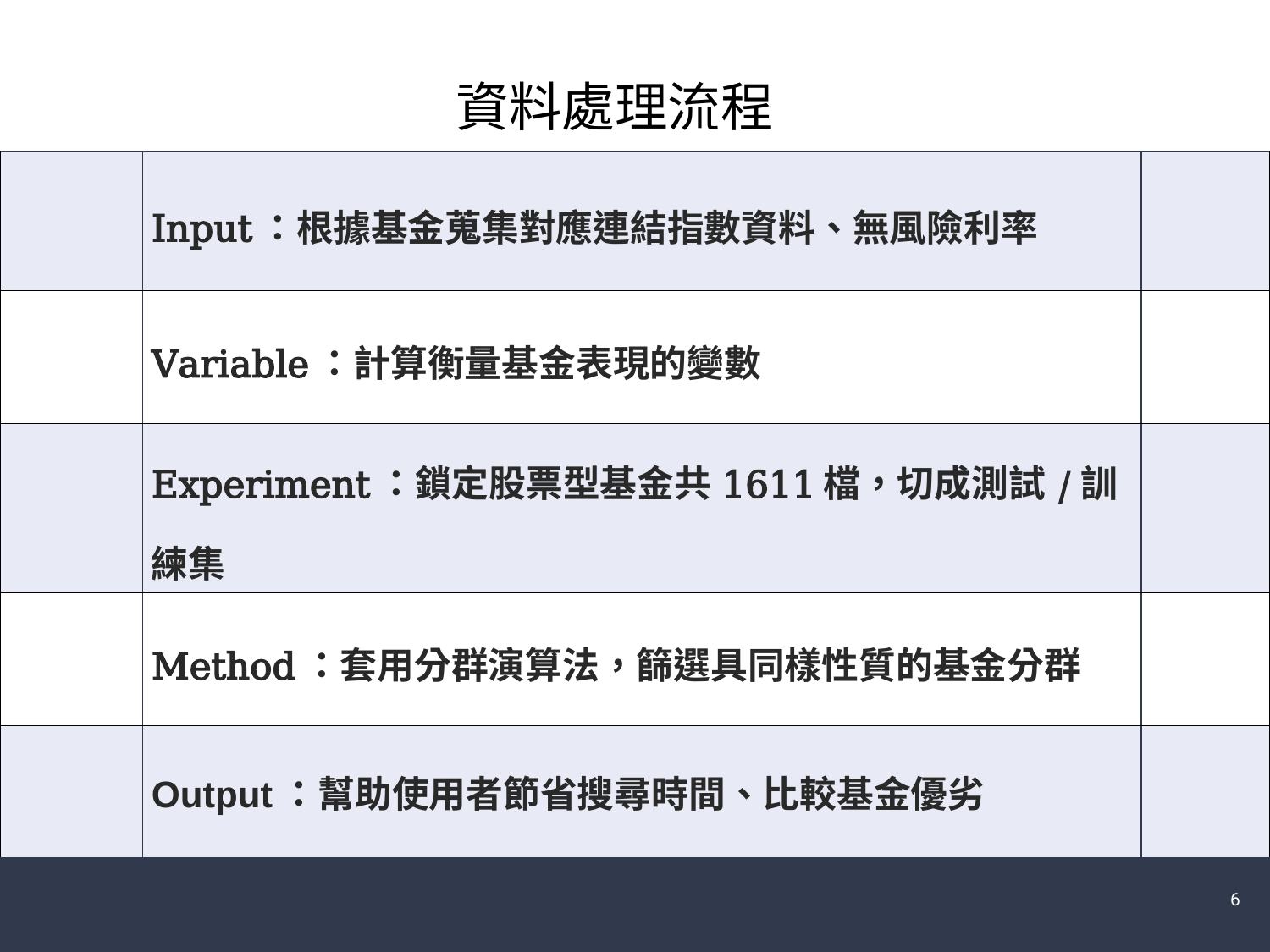

資料處理流程
|  | Input：根據基金蒐集對應連結指數資料、無風險利率 |  |  |
| --- | --- | --- | --- |
|  | Variable：計算衡量基金表現的變數 |  |  |
|  | Experiment：鎖定股票型基金共1611檔，切成測試/訓練集 |  |  |
|  | Method：套用分群演算法，篩選具同樣性質的基金分群 |  |  |
|  | Output：幫助使用者節省搜尋時間、比較基金優劣 |  |  |

6